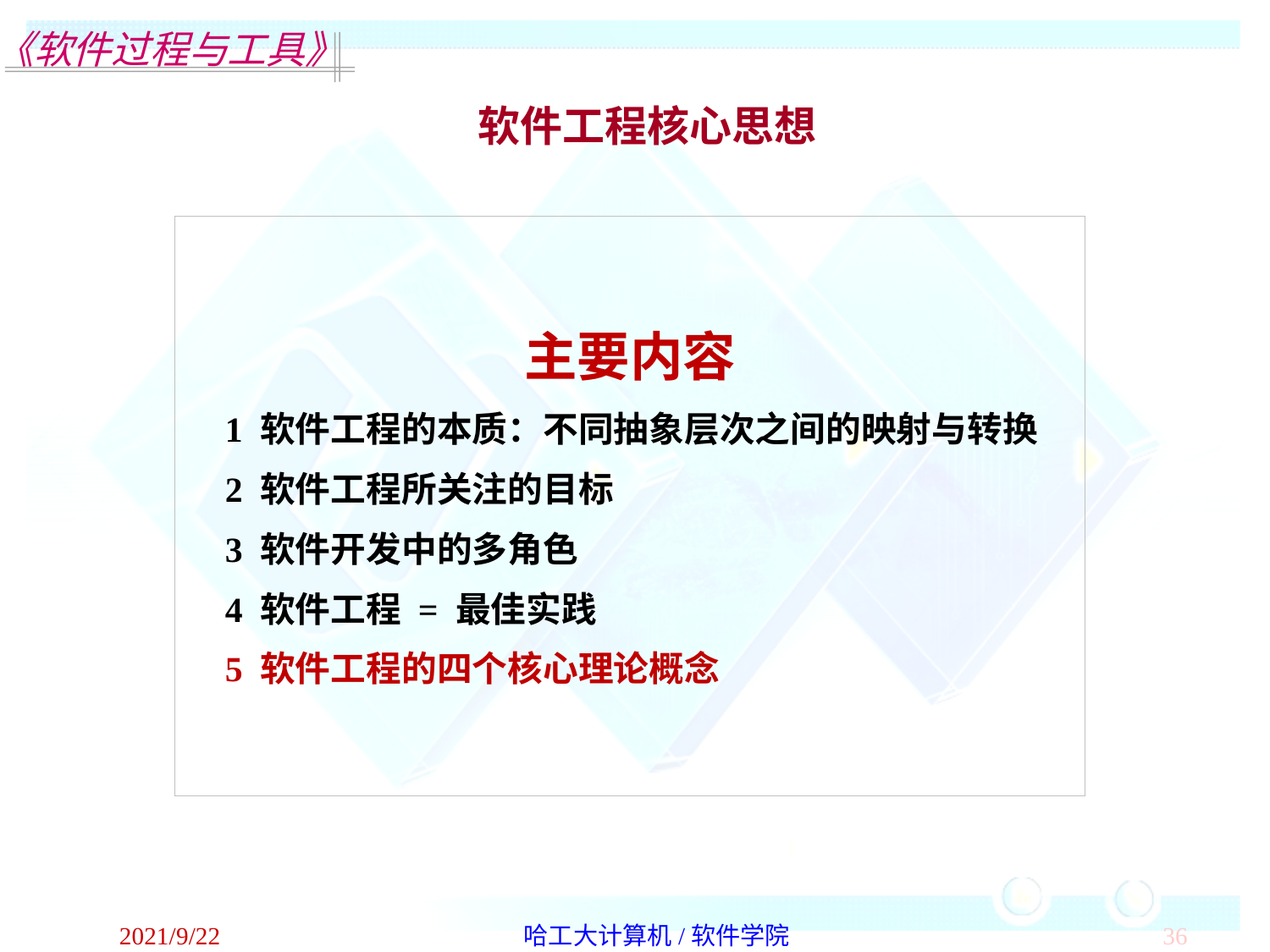

软件工程核心思想
主要内容
1 软件工程的本质：不同抽象层次之间的映射与转换
2 软件工程所关注的目标
3 软件开发中的多角色
4 软件工程 = 最佳实践
5 软件工程的四个核心理论概念